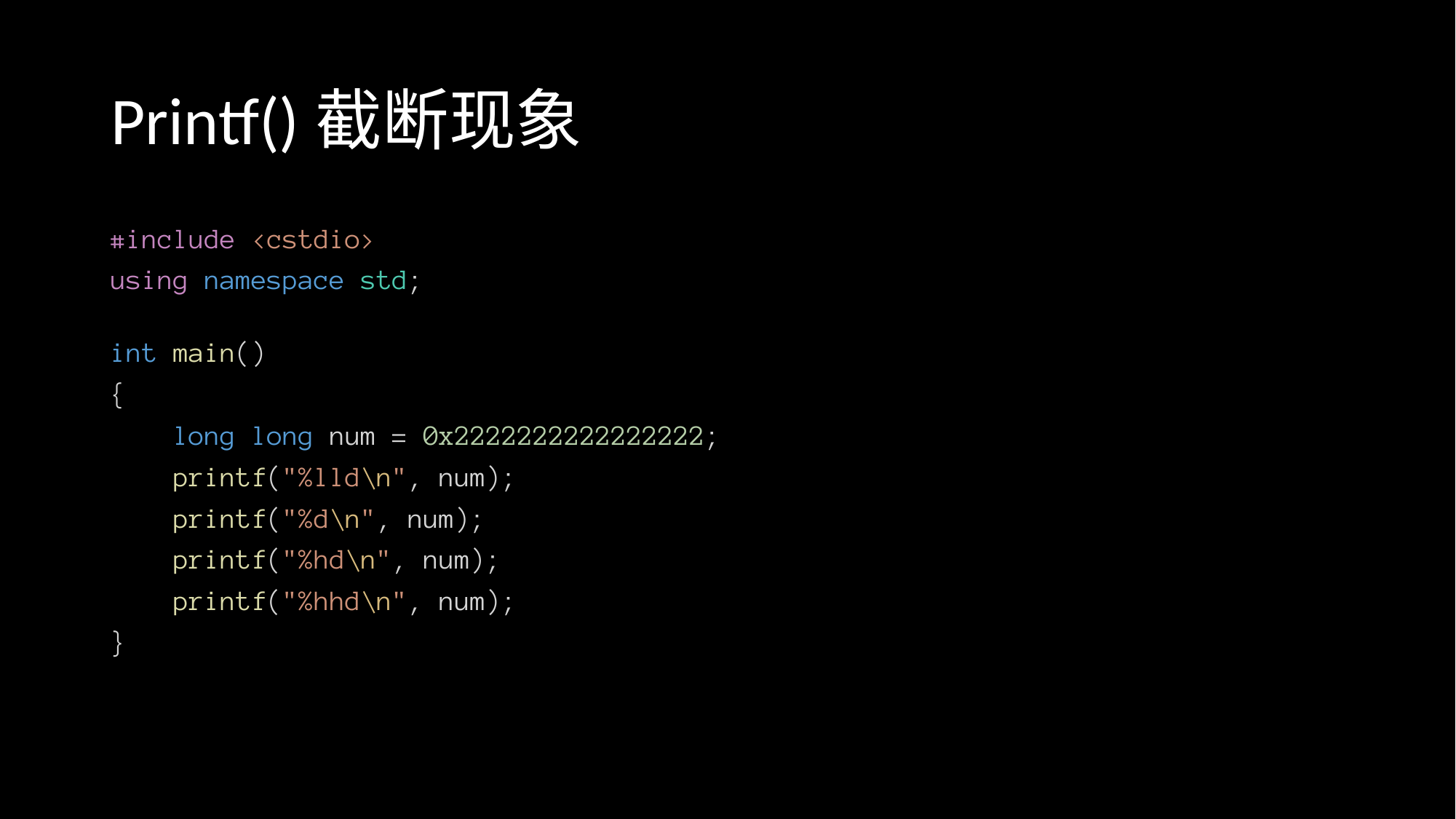

# Printf()截断现象
#include <cstdio>
using namespace std;
int main()
{
    long long num = 0x2222222222222222;
    printf("%lld\n", num);
    printf("%d\n", num);
    printf("%hd\n", num);
    printf("%hhd\n", num);
}